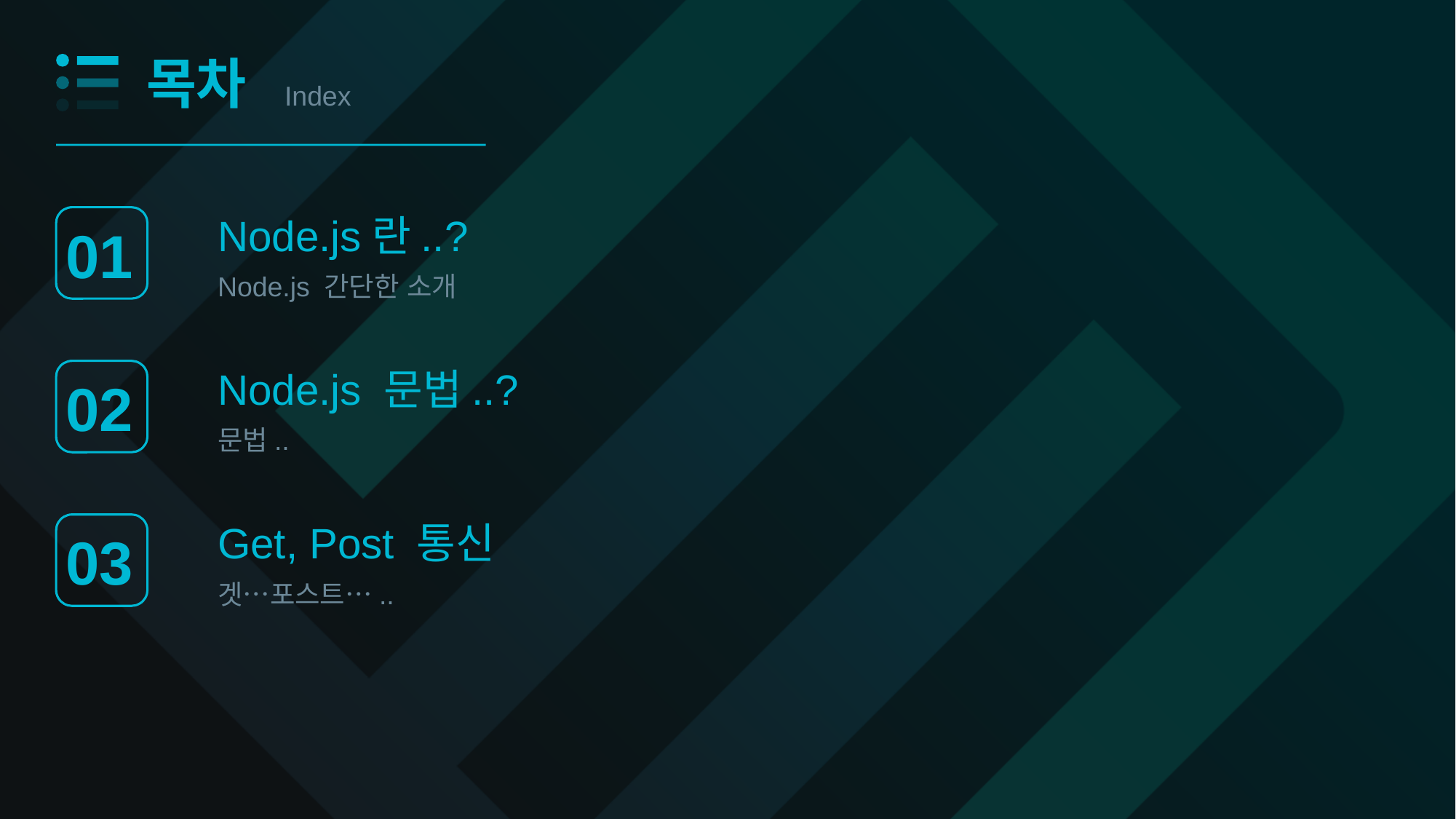

목차

Index

Node.js란..?

01
Node.js 간단한 소개
Node.js 문법..?

02
문법..
Get, Post 통신

03
겟…포스트…..